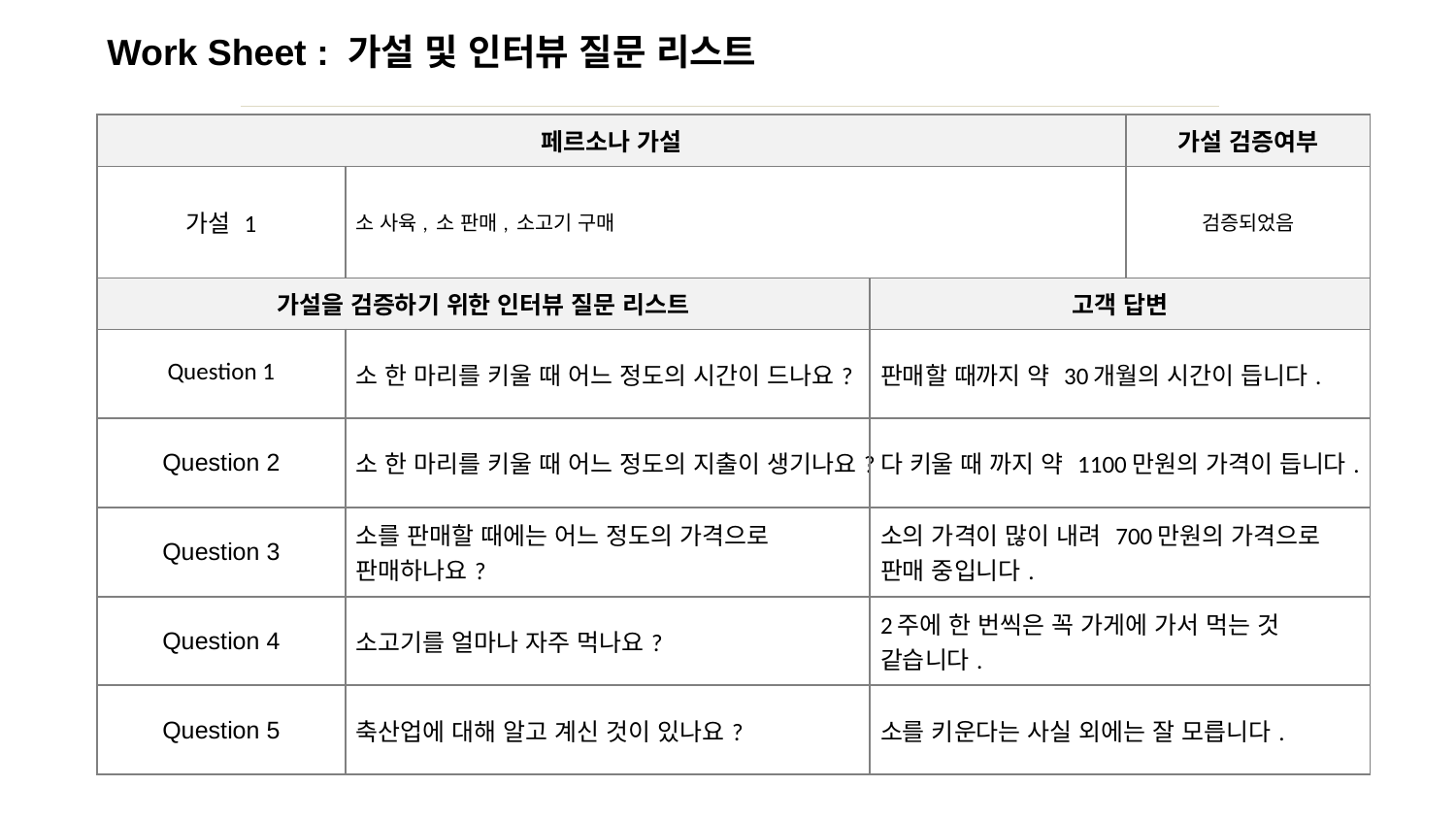

Work Sheet : 가설 및 인터뷰 질문 리스트
| 페르소나 가설 |  |  | 가설 검증여부 |
| --- | --- | --- | --- |
| 가설 1 | 소 사육, 소 판매, 소고기 구매 |  | 검증되었음 |
| 가설을 검증하기 위한 인터뷰 질문 리스트 |  | 고객 답변 |  |
| Question 1 | 소 한 마리를 키울 때 어느 정도의 시간이 드나요? | 판매할 때까지 약 30개월의 시간이 듭니다. |  |
| Question 2 | 소 한 마리를 키울 때 어느 정도의 지출이 생기나요? | 다 키울 때 까지 약 1100만원의 가격이 듭니다. |  |
| Question 3 | 소를 판매할 때에는 어느 정도의 가격으로 판매하나요? | 소의 가격이 많이 내려 700만원의 가격으로 판매 중입니다. |  |
| Question 4 | 소고기를 얼마나 자주 먹나요? | 2주에 한 번씩은 꼭 가게에 가서 먹는 것 같습니다. |  |
| Question 5 | 축산업에 대해 알고 계신 것이 있나요? | 소를 키운다는 사실 외에는 잘 모릅니다. |  |